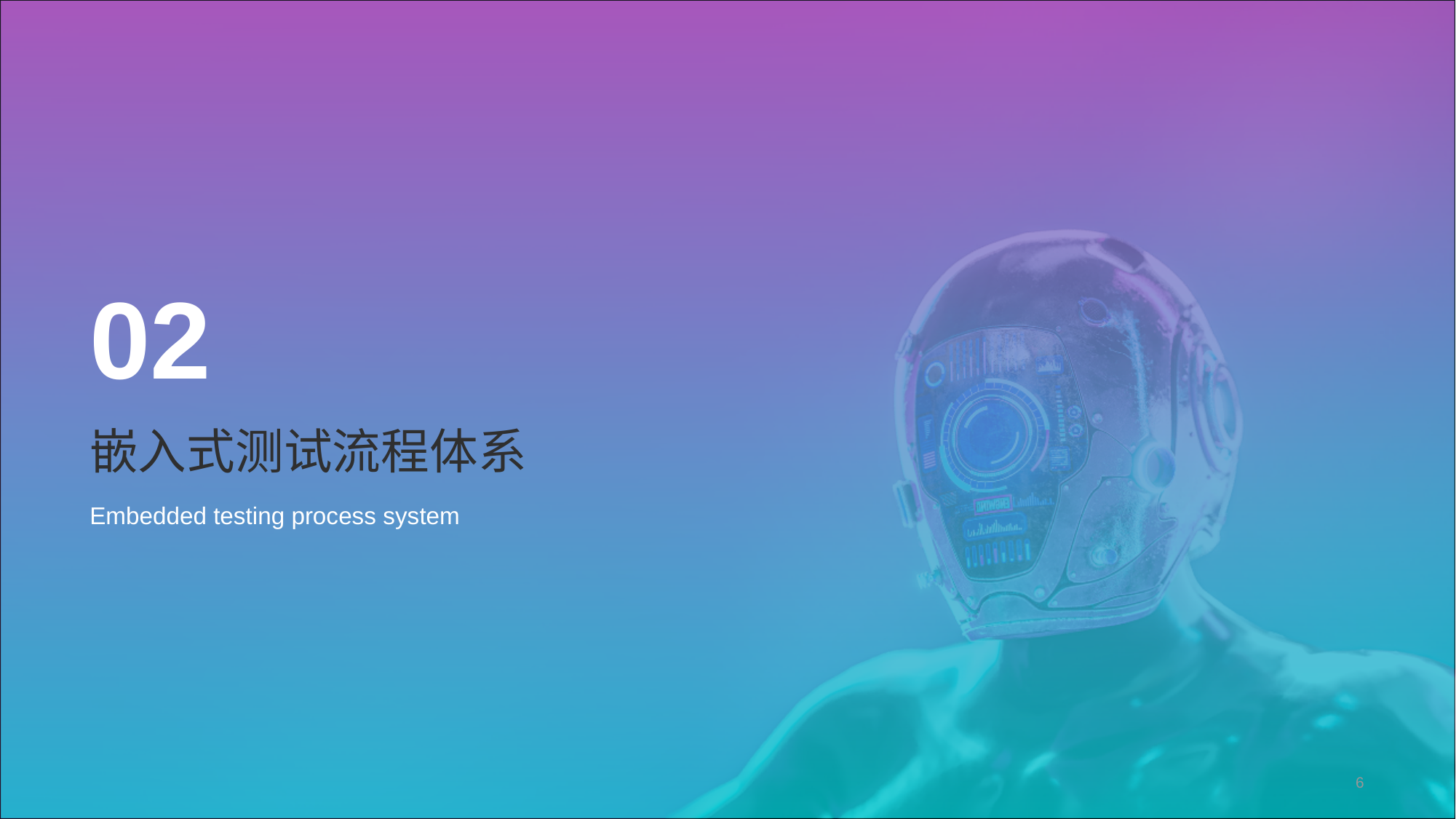

02
# 嵌入式测试流程体系
Embedded testing process system
6